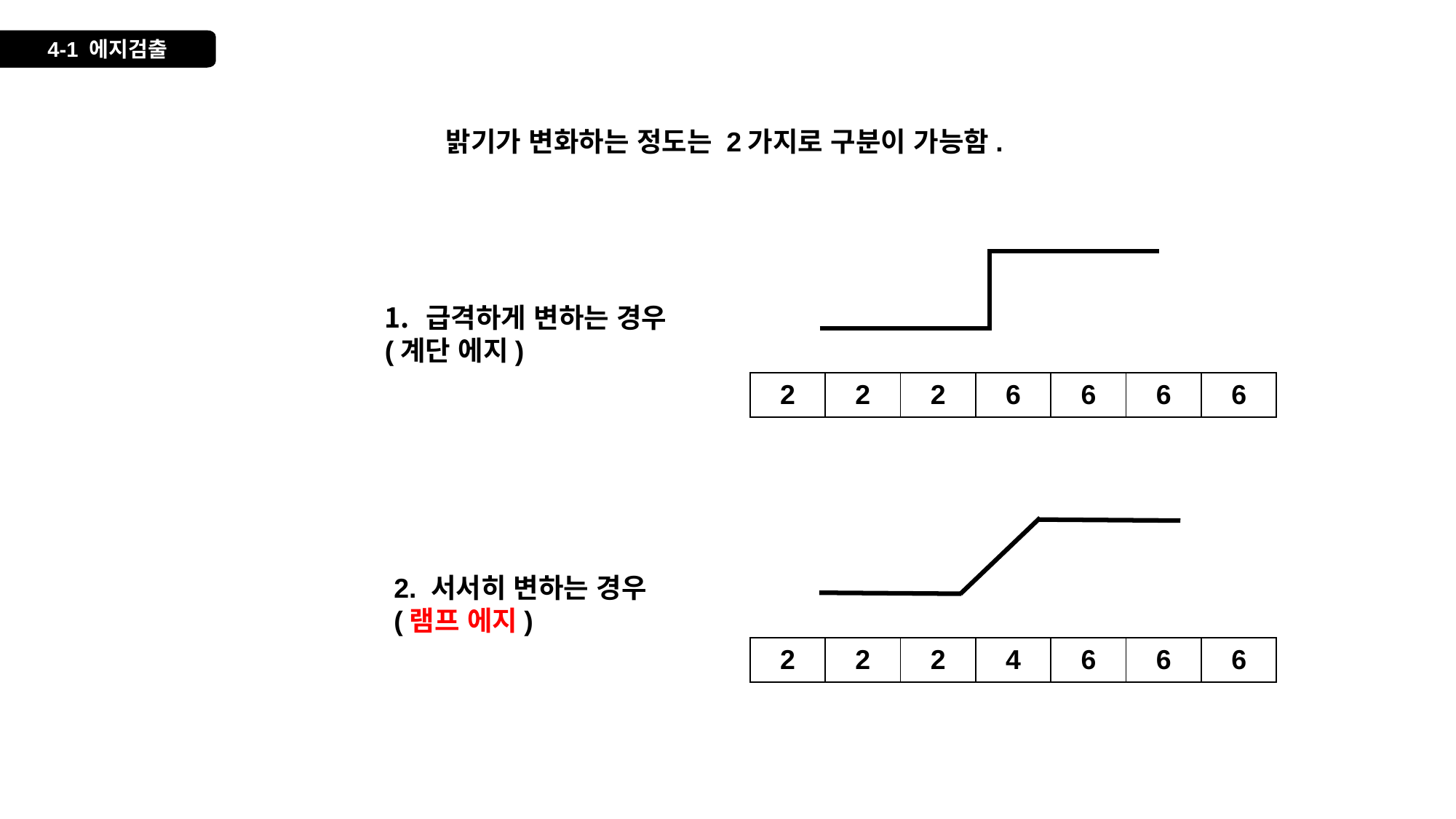

4-1 에지검출
밝기가 변화하는 정도는 2가지로 구분이 가능함.
급격하게 변하는 경우
(계단 에지)
| 2 | 2 | 2 | 6 | 6 | 6 | 6 |
| --- | --- | --- | --- | --- | --- | --- |
2. 서서히 변하는 경우
(램프 에지)
| 2 | 2 | 2 | 4 | 6 | 6 | 6 |
| --- | --- | --- | --- | --- | --- | --- |